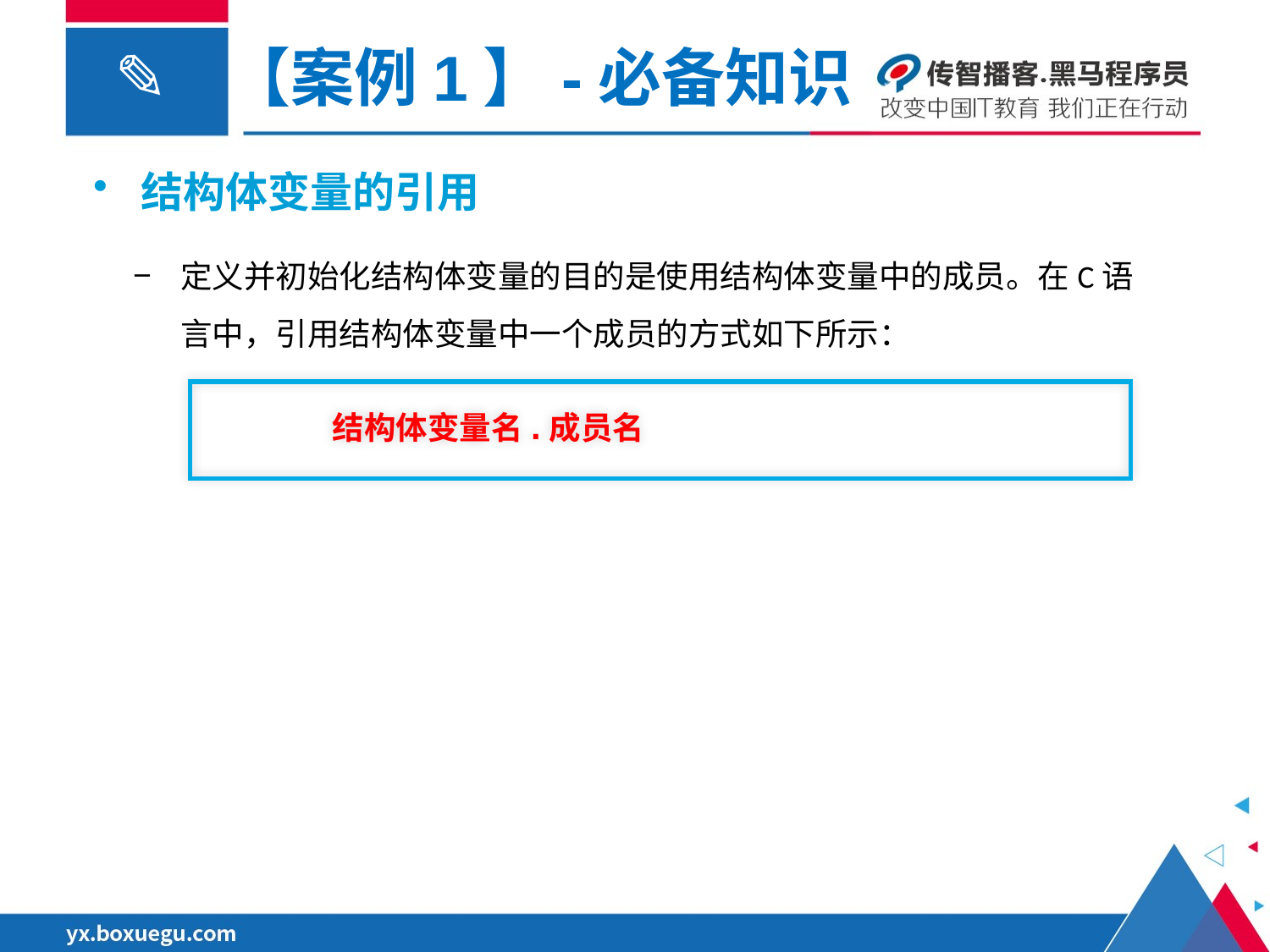

【案例1】-必备知识
结构体变量的引用
定义并初始化结构体变量的目的是使用结构体变量中的成员。在C语言中，引用结构体变量中一个成员的方式如下所示：

                 结构体变量名.成员名